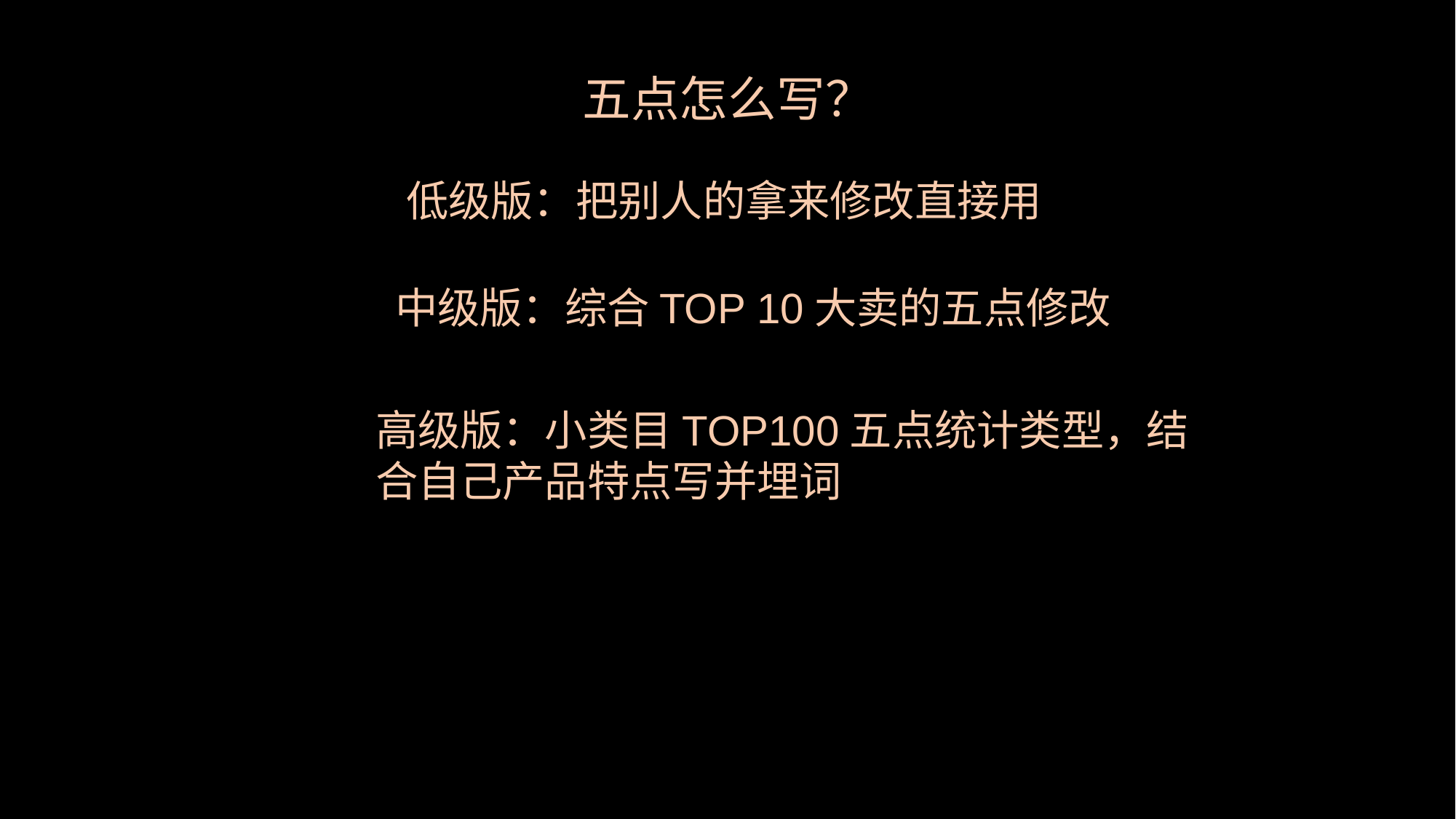

五点怎么写？
低级版：把别人的拿来修改直接用
#
中级版：综合TOP 10大卖的五点修改
高级版：小类目TOP100五点统计类型，结合自己产品特点写并埋词